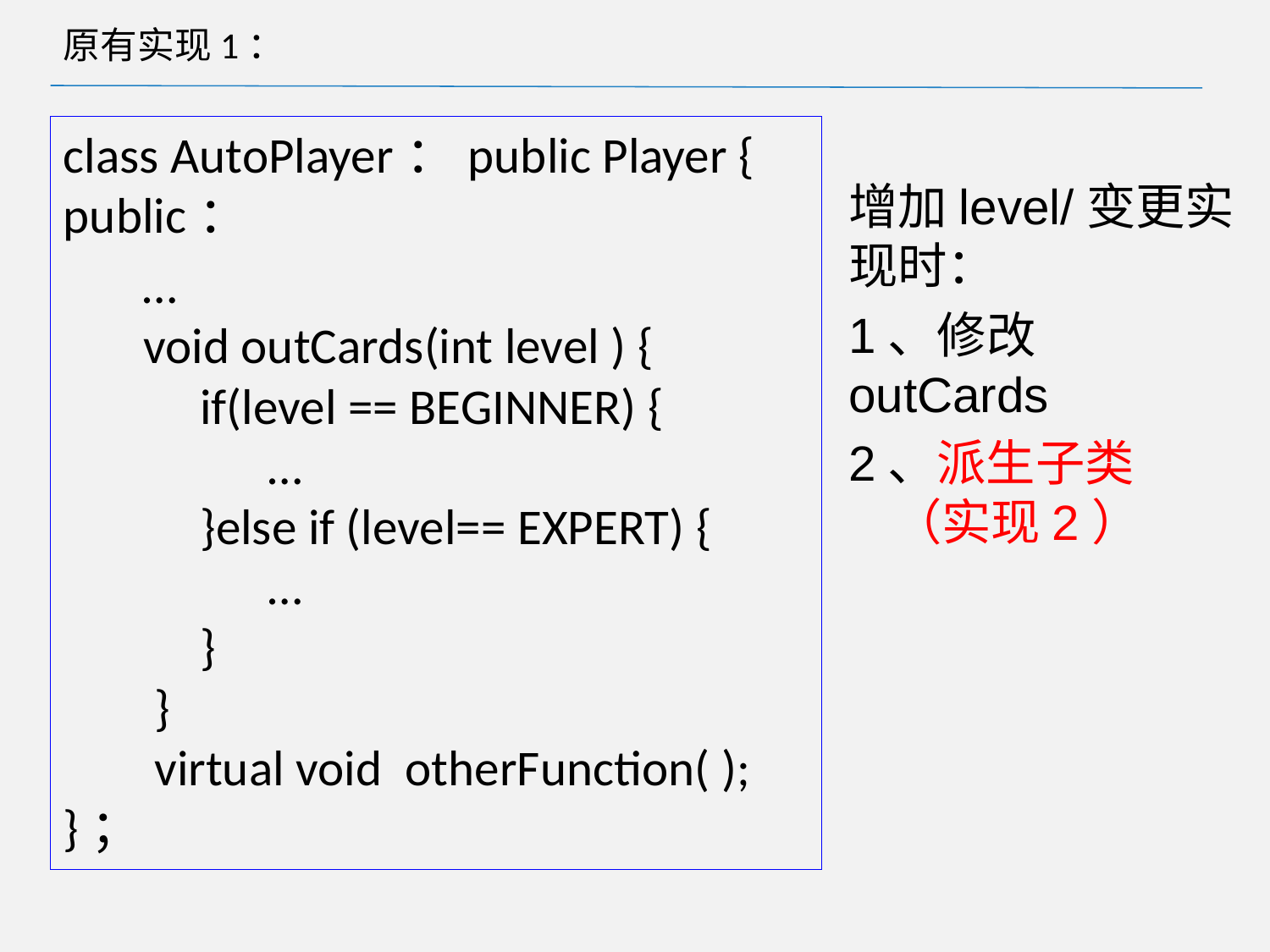

# 原有实现1：
class AutoPlayer：public Player {
public：
       …
       void outCards(int level ) {
            if(level == BEGINNER) {
                  …
            }else if (level== EXPERT) {
                  …
            }
        }
        virtual void  otherFunction( );
}；
增加level/变更实现时：
1、修改outCards
2、派生子类
    （实现2）